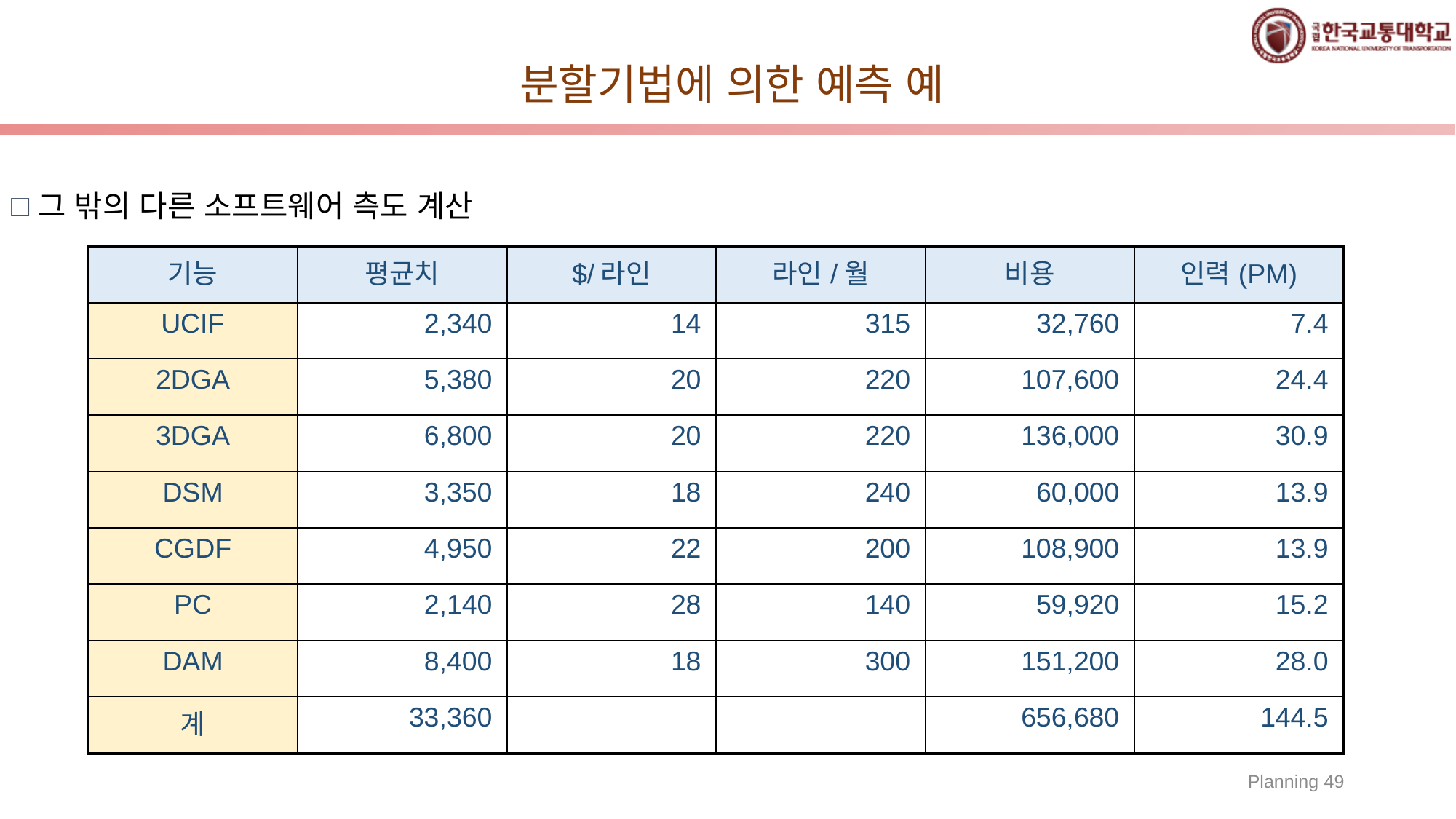

# 분할기법에 의한 예측 예
그 밖의 다른 소프트웨어 측도 계산
| 기능 | 평균치 | $/라인 | 라인/월 | 비용 | 인력(PM) |
| --- | --- | --- | --- | --- | --- |
| UCIF | 2,340 | 14 | 315 | 32,760 | 7.4 |
| 2DGA | 5,380 | 20 | 220 | 107,600 | 24.4 |
| 3DGA | 6,800 | 20 | 220 | 136,000 | 30.9 |
| DSM | 3,350 | 18 | 240 | 60,000 | 13.9 |
| CGDF | 4,950 | 22 | 200 | 108,900 | 13.9 |
| PC | 2,140 | 28 | 140 | 59,920 | 15.2 |
| DAM | 8,400 | 18 | 300 | 151,200 | 28.0 |
| 계 | 33,360 |  |  | 656,680 | 144.5 |
Planning 49